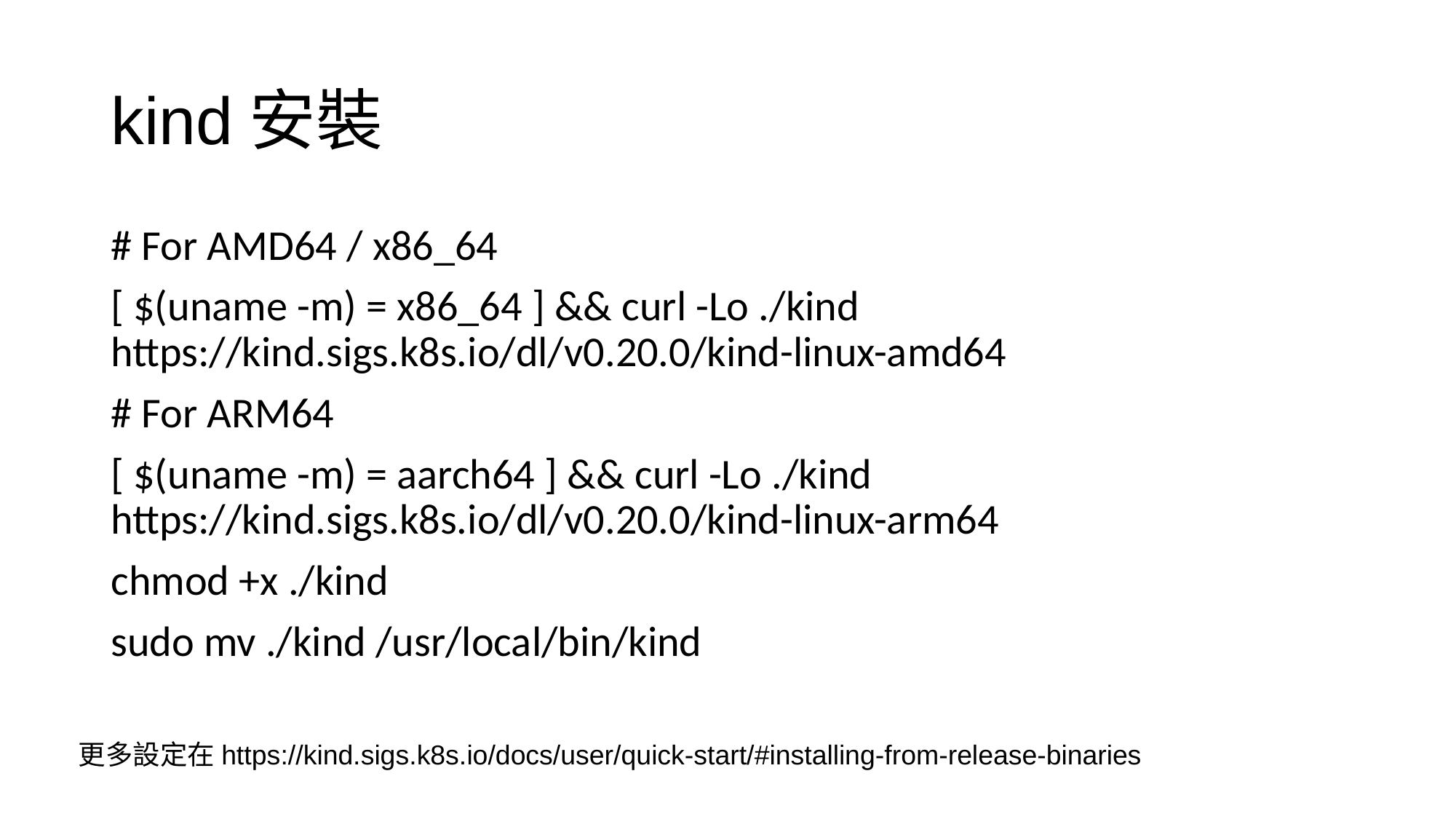

# kind安裝
# For AMD64 / x86_64
[ $(uname -m) = x86_64 ] && curl -Lo ./kind https://kind.sigs.k8s.io/dl/v0.20.0/kind-linux-amd64
# For ARM64
[ $(uname -m) = aarch64 ] && curl -Lo ./kind https://kind.sigs.k8s.io/dl/v0.20.0/kind-linux-arm64
chmod +x ./kind
sudo mv ./kind /usr/local/bin/kind
更多設定在https://kind.sigs.k8s.io/docs/user/quick-start/#installing-from-release-binaries